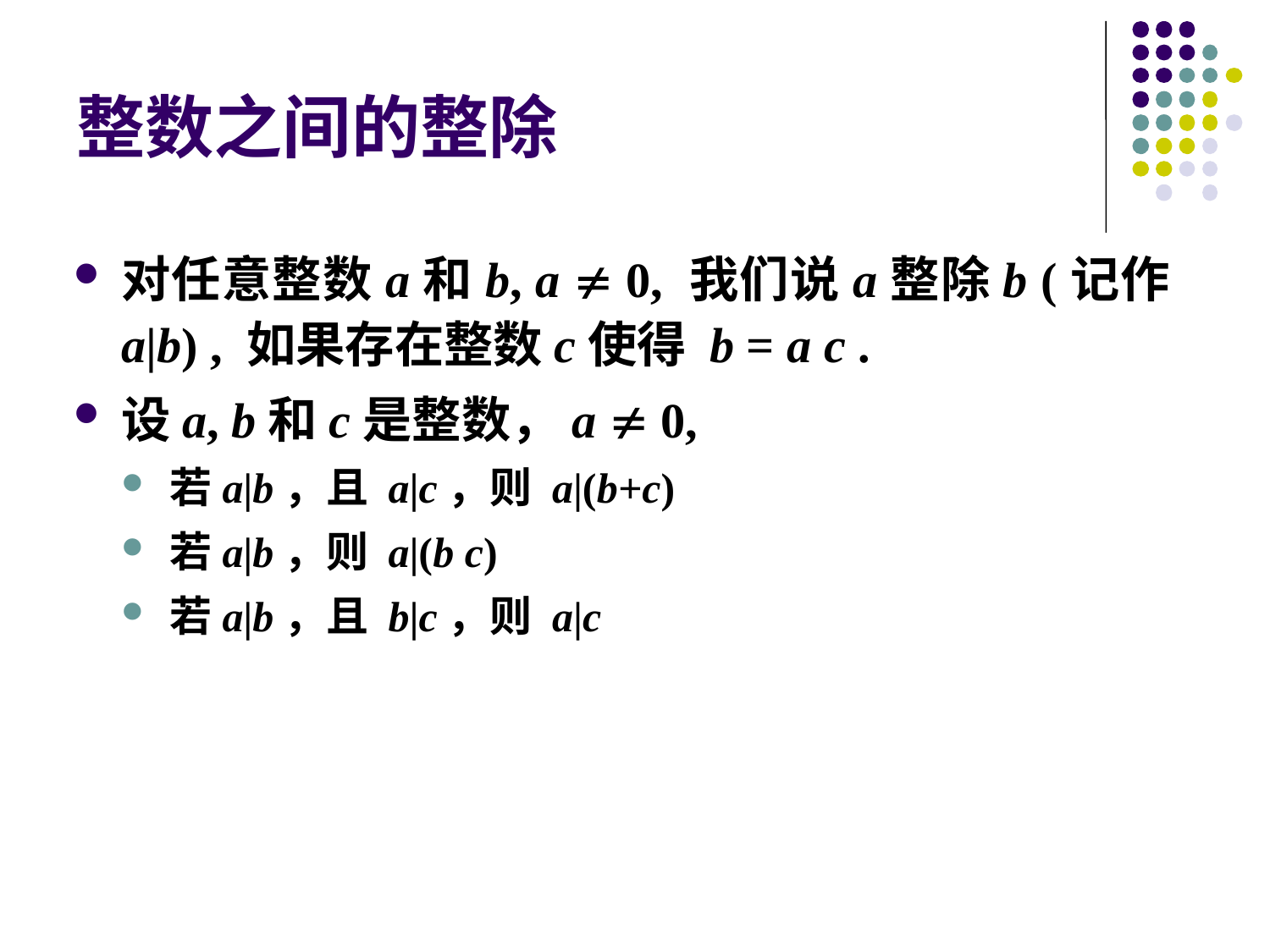

# 整数之间的整除
对任意整数a和b, a ≠ 0, 我们说a整除b (记作a|b) , 如果存在整数c使得 b = a c .
设a, b和c是整数，a ≠ 0,
若a|b，且 a|c，则 a|(b+c)
若a|b，则 a|(b c)
若a|b，且 b|c，则 a|c